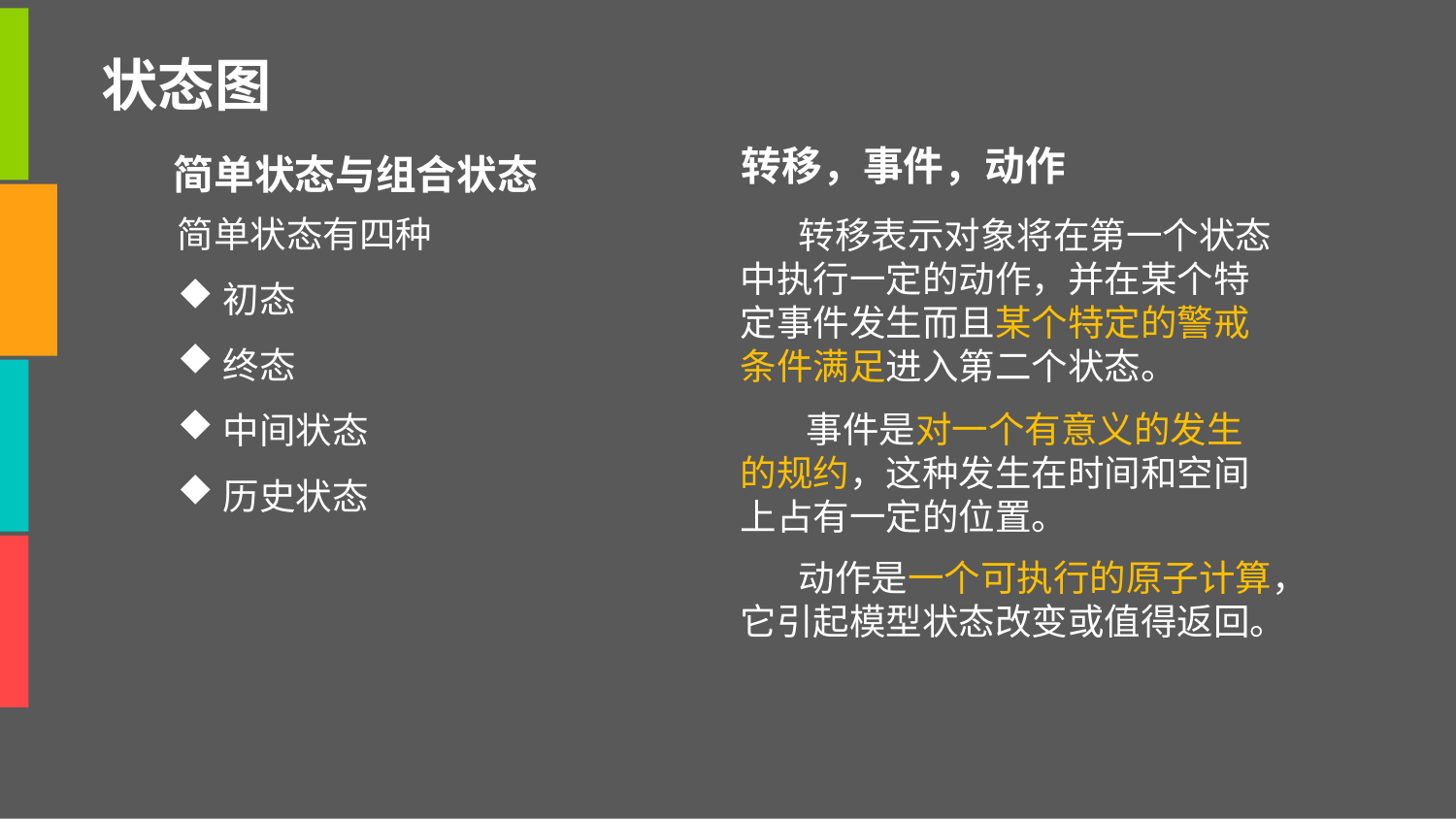

状态图
转移，事件，动作
      转移表示对象将在第一个状态中执行一定的动作，并在某个特定事件发生而且某个特定的警戒条件满足进入第二个状态。

       事件是对一个有意义的发生的规约，这种发生在时间和空间上占有一定的位置。

      动作是一个可执行的原子计算，它引起模型状态改变或值得返回。

简单状态与组合状态
简单状态有四种
初态
终态
中间状态
历史状态